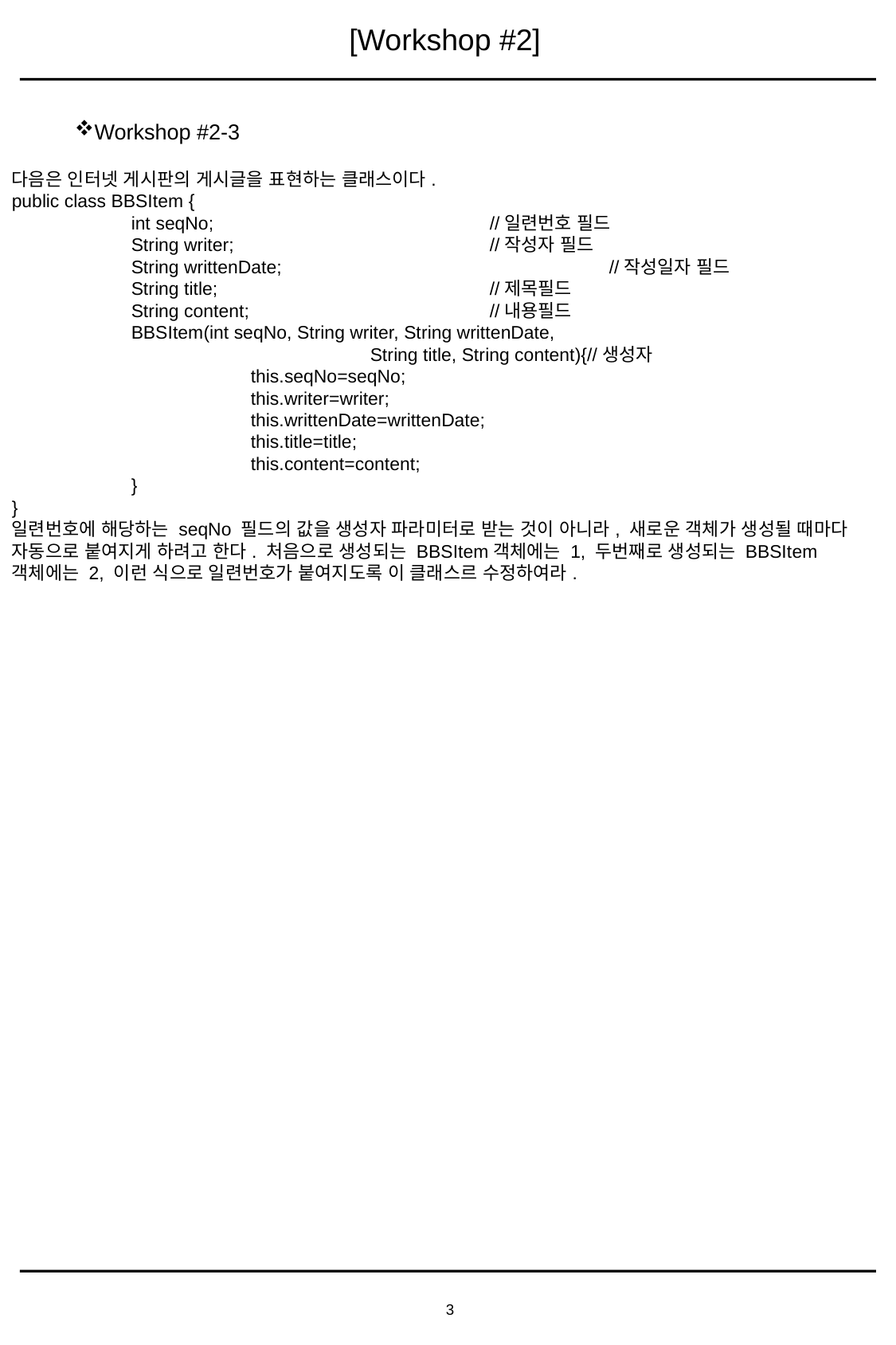

Workshop #2-3

다음은 인터넷 게시판의 게시글을 표현하는 클래스이다.
public class BBSItem {
	int seqNo; 			//일련번호 필드
	String writer; 			//작성자 필드
	String writtenDate;			//작성일자 필드
	String title;			//제목필드
	String content;			//내용필드
	BBSItem(int seqNo, String writer, String writtenDate,
			String title, String content){//생성자
		this.seqNo=seqNo;
		this.writer=writer;
		this.writtenDate=writtenDate;
		this.title=title;
		this.content=content;
	}
}
일련번호에 해당하는 seqNo 필드의 값을 생성자 파라미터로 받는 것이 아니라, 새로운 객체가 생성될 때마다 자동으로 붙여지게 하려고 한다. 처음으로 생성되는 BBSItem객체에는 1, 두번째로 생성되는 BBSItem 객체에는 2, 이런 식으로 일련번호가 붙여지도록 이 클래스르 수정하여라.